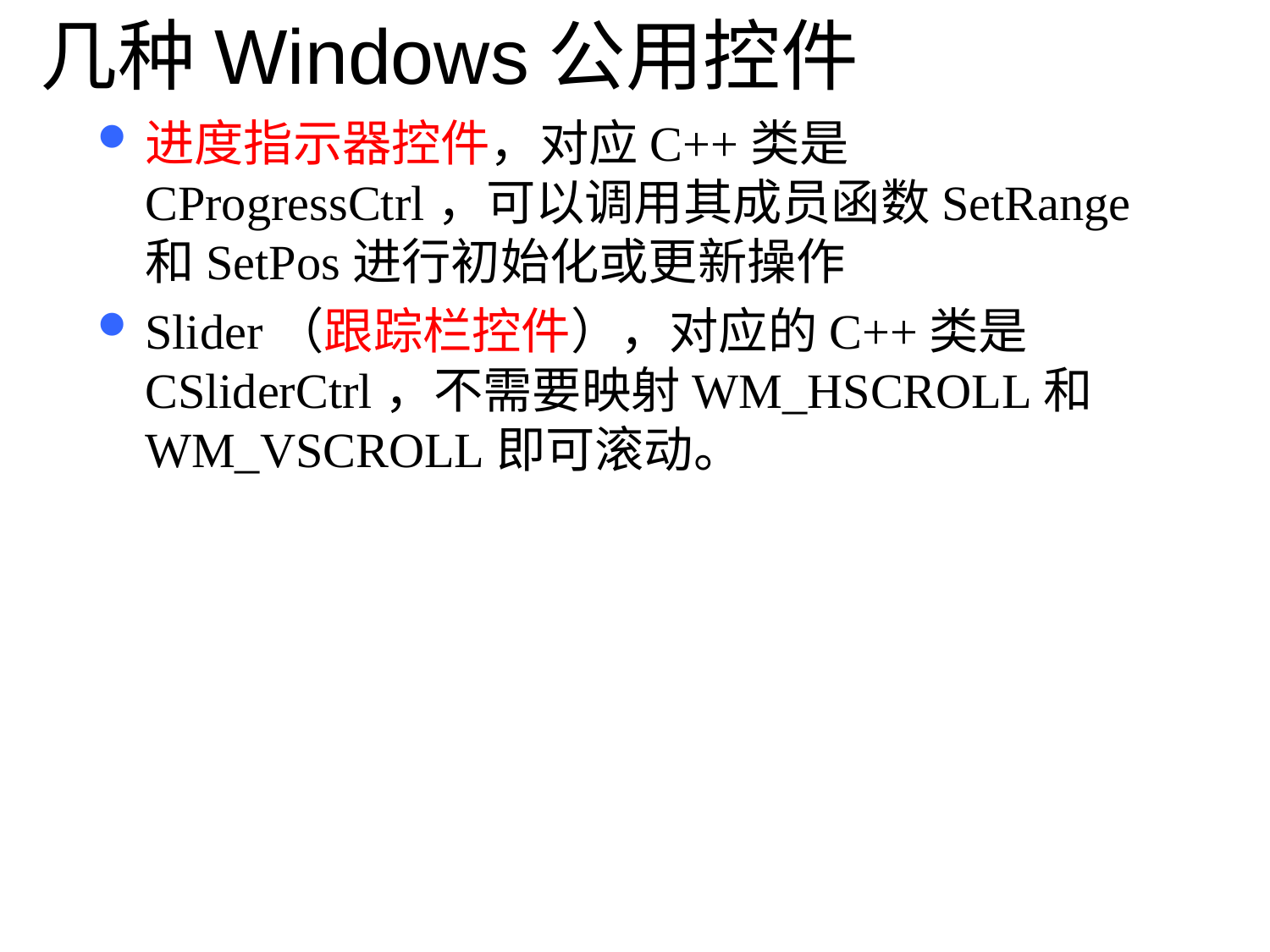

# 几种Windows公用控件
进度指示器控件，对应C++类是CProgressCtrl，可以调用其成员函数SetRange和SetPos进行初始化或更新操作
Slider（跟踪栏控件），对应的C++类是CSliderCtrl，不需要映射WM_HSCROLL和WM_VSCROLL即可滚动。
62